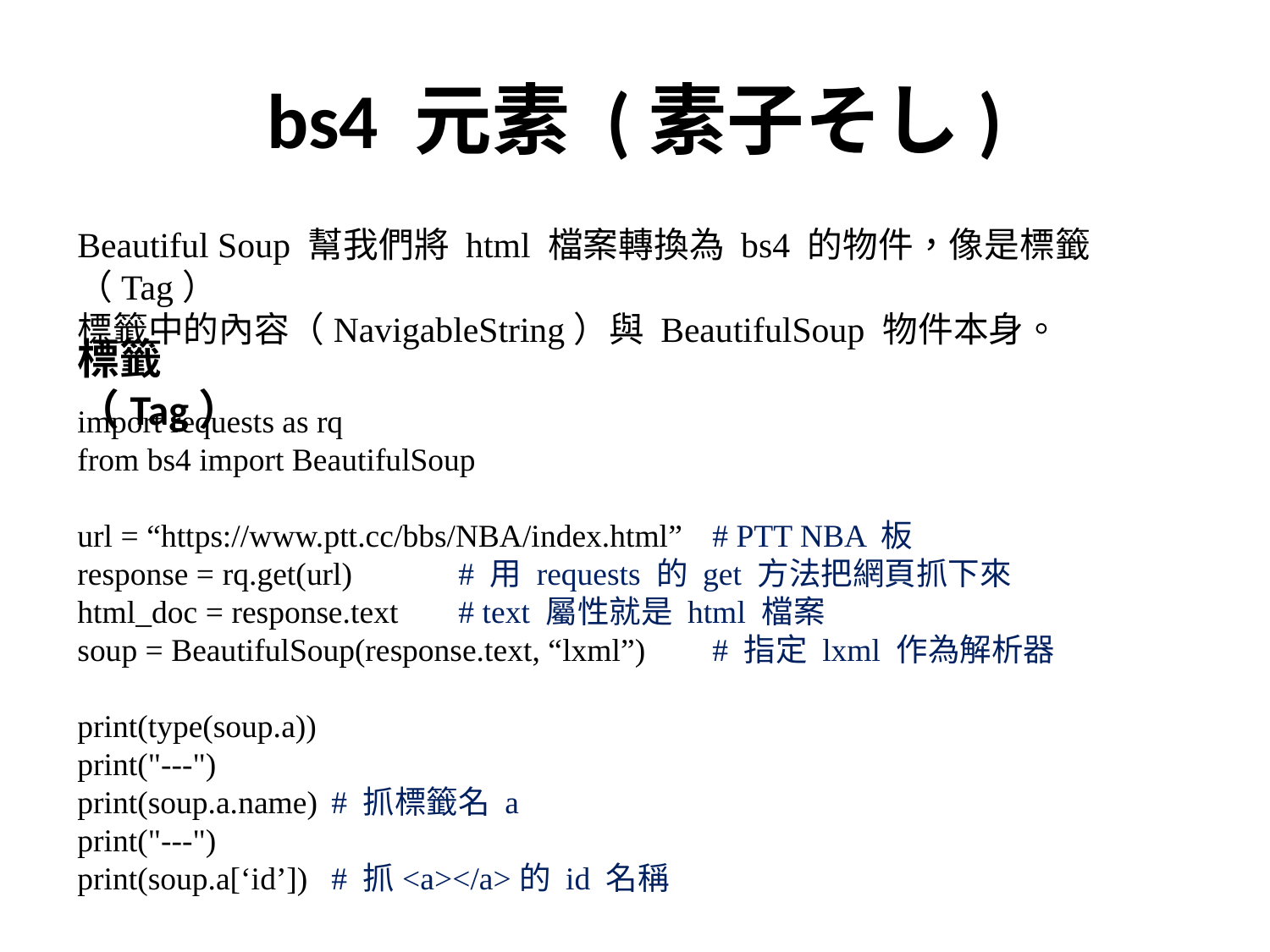

# bs4 元素 (素子そし)
Beautiful Soup 幫我們將 html 檔案轉換為 bs4 的物件，像是標籤（Tag）
標籤中的內容（NavigableString）與 BeautifulSoup 物件本身。
標籤（Tag）
import requests as rq
from bs4 import BeautifulSoup

url = “https://www.ptt.cc/bbs/NBA/index.html” 	# PTT NBA 板
response = rq.get(url) 	# 用 requests 的 get 方法把網頁抓下來
html_doc = response.text 	# text 屬性就是 html 檔案
soup = BeautifulSoup(response.text, “lxml”) 	# 指定 lxml 作為解析器

print(type(soup.a))
print("---")
print(soup.a.name) 	# 抓標籤名 a
print("---")
print(soup.a[‘id’]) 	# 抓<a></a>的 id 名稱